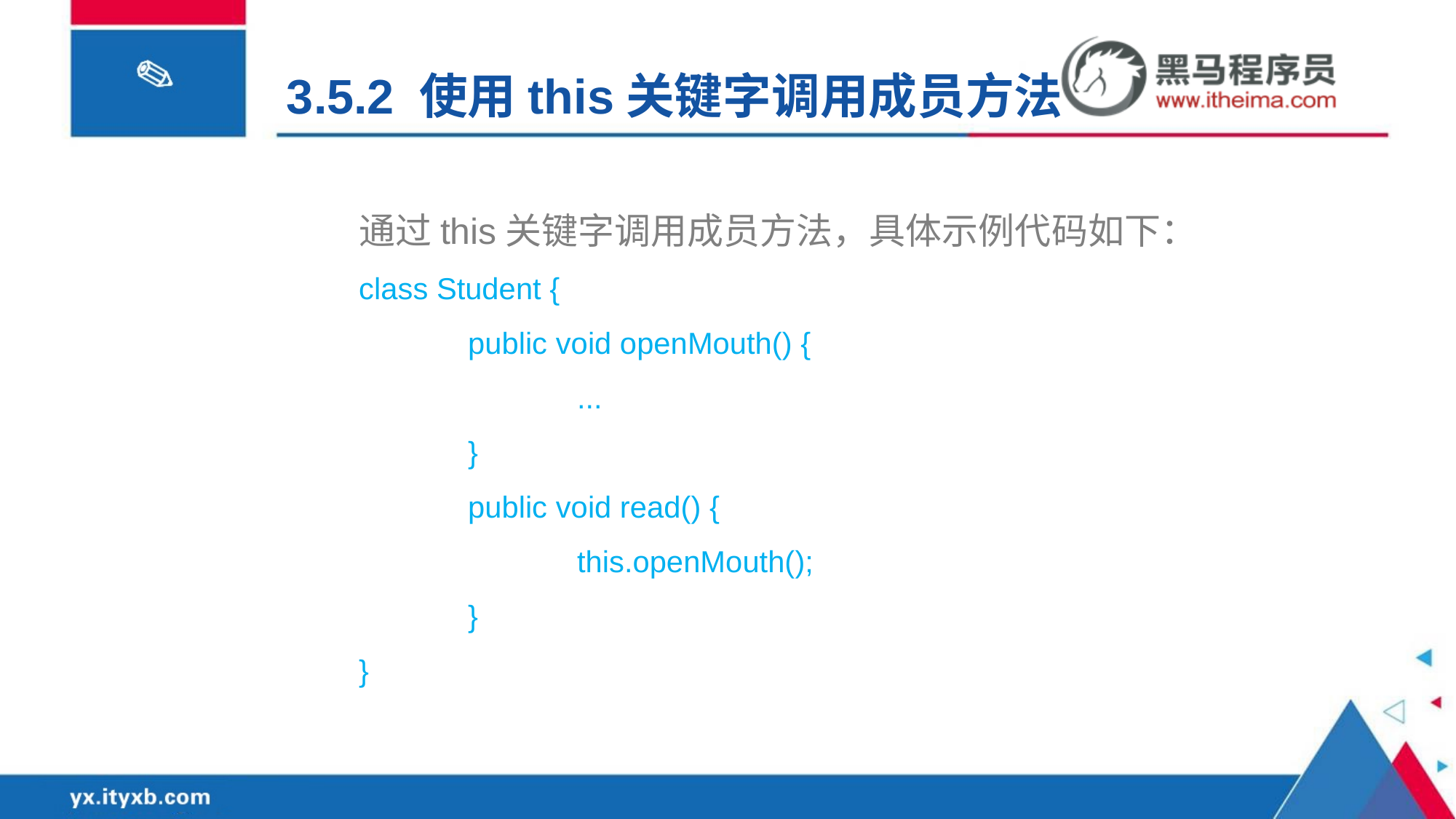

3.5.2 使用this关键字调用成员方法
通过this关键字调用成员方法，具体示例代码如下：
class Student {
	public void openMouth() {
		...
	}
	public void read() {
		this.openMouth();
	}
}